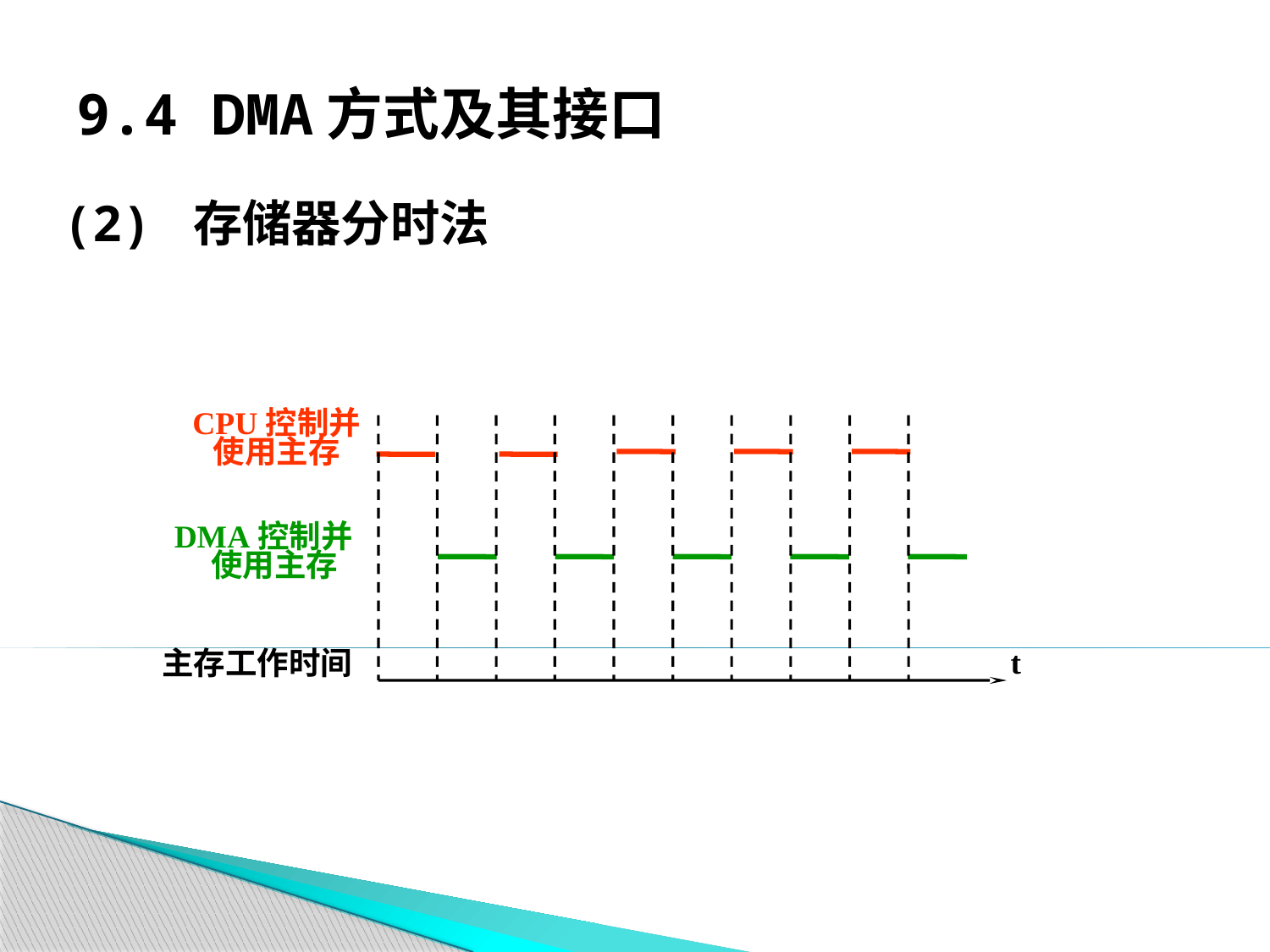

# 9.4 DMA方式及其接口
(2) 存储器分时法

CPU控制并
使用主存

DMA控制并
  使用主存
t
主存工作时间